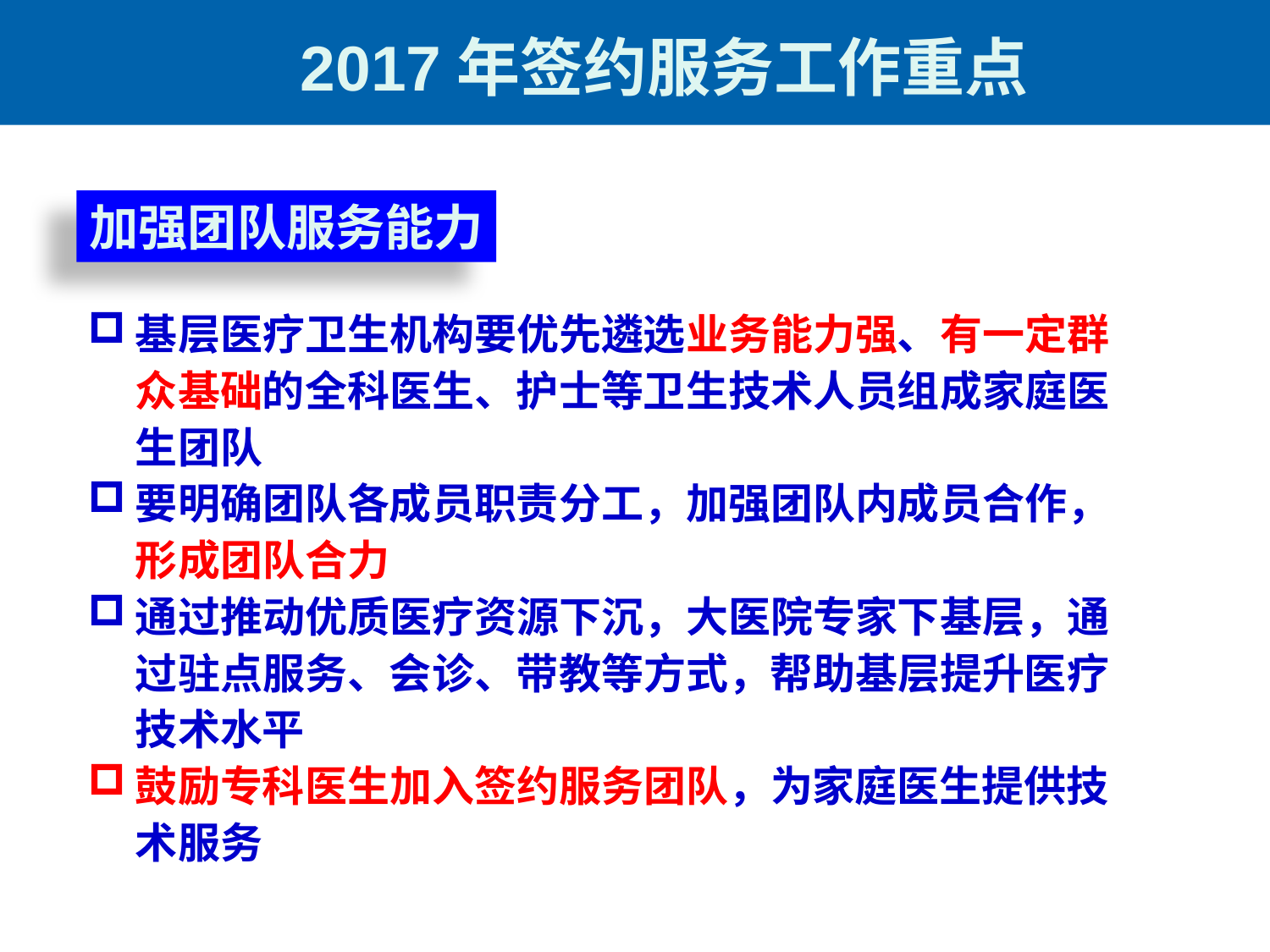

2017年签约服务工作重点
加强团队服务能力
基层医疗卫生机构要优先遴选业务能力强、有一定群众基础的全科医生、护士等卫生技术人员组成家庭医生团队
要明确团队各成员职责分工，加强团队内成员合作，形成团队合力
通过推动优质医疗资源下沉，大医院专家下基层，通过驻点服务、会诊、带教等方式，帮助基层提升医疗技术水平
鼓励专科医生加入签约服务团队，为家庭医生提供技术服务